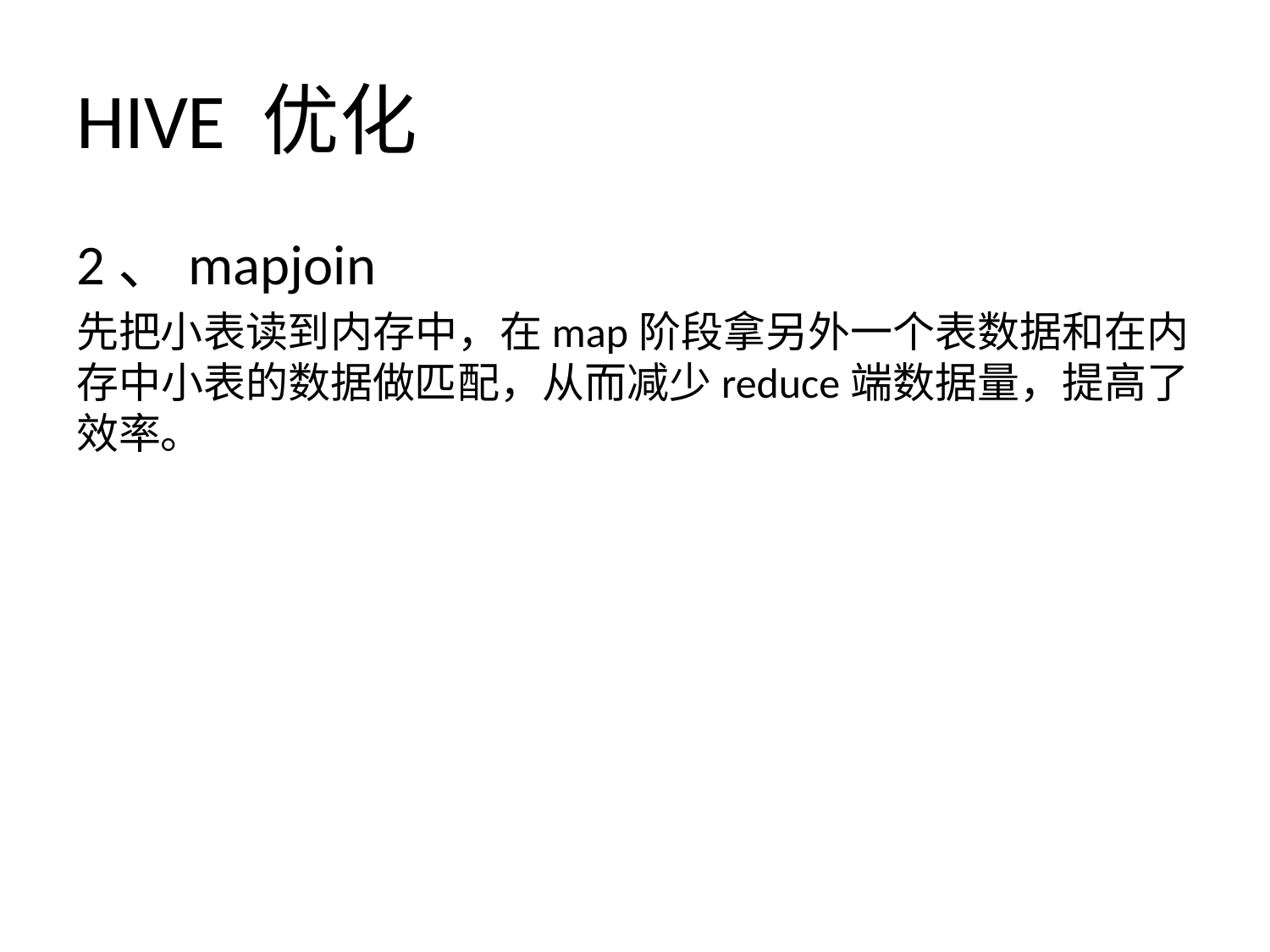

# HIVE 优化
2、mapjoin
先把小表读到内存中，在map阶段拿另外一个表数据和在内存中小表的数据做匹配，从而减少reduce端数据量，提高了效率。